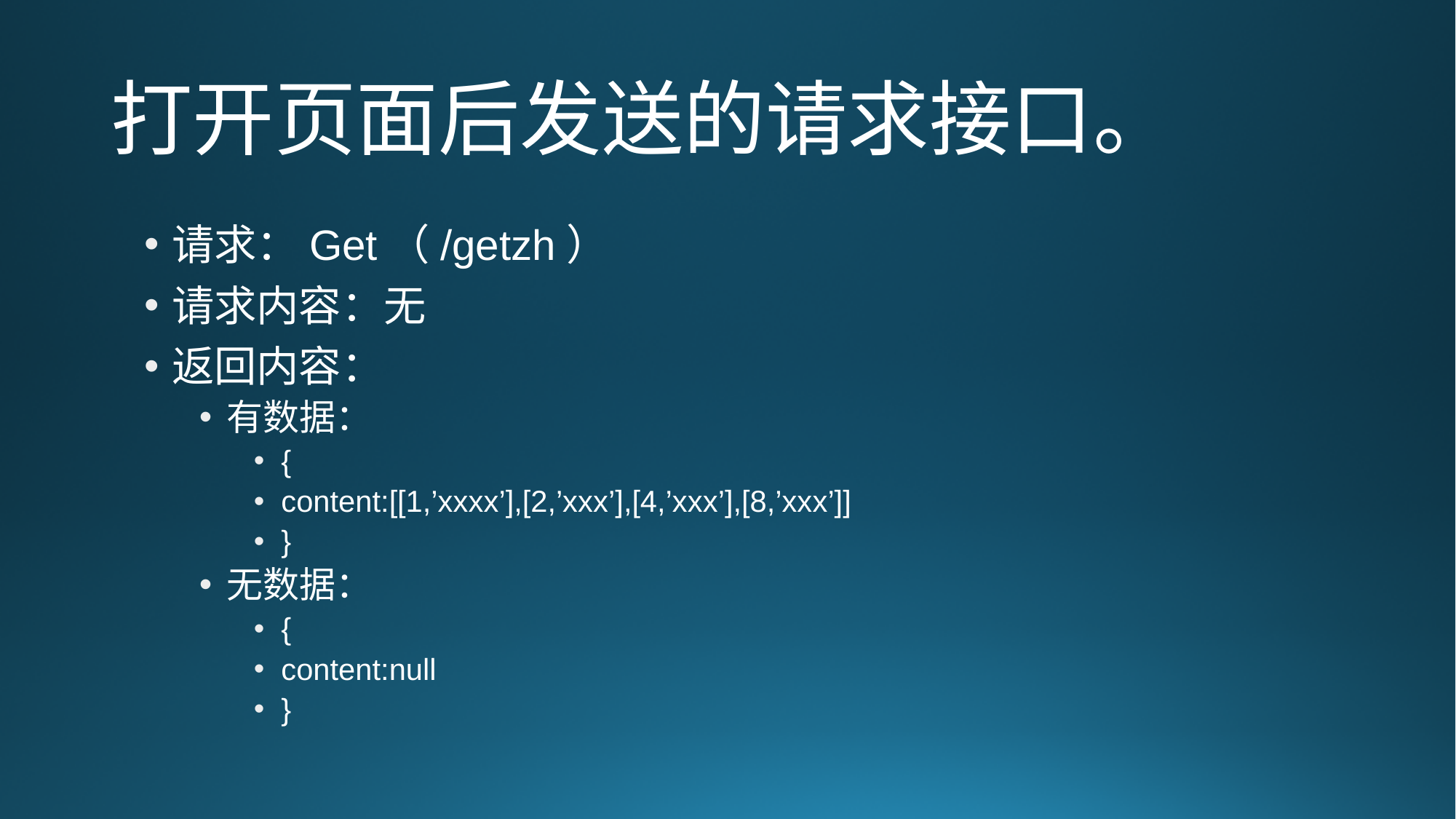

# 打开页面后发送的请求接口。
请求：Get（/getzh）
请求内容：无
返回内容：
有数据：
{
content:[[1,’xxxx’],[2,’xxx’],[4,’xxx’],[8,’xxx’]]
}
无数据：
{
content:null
}